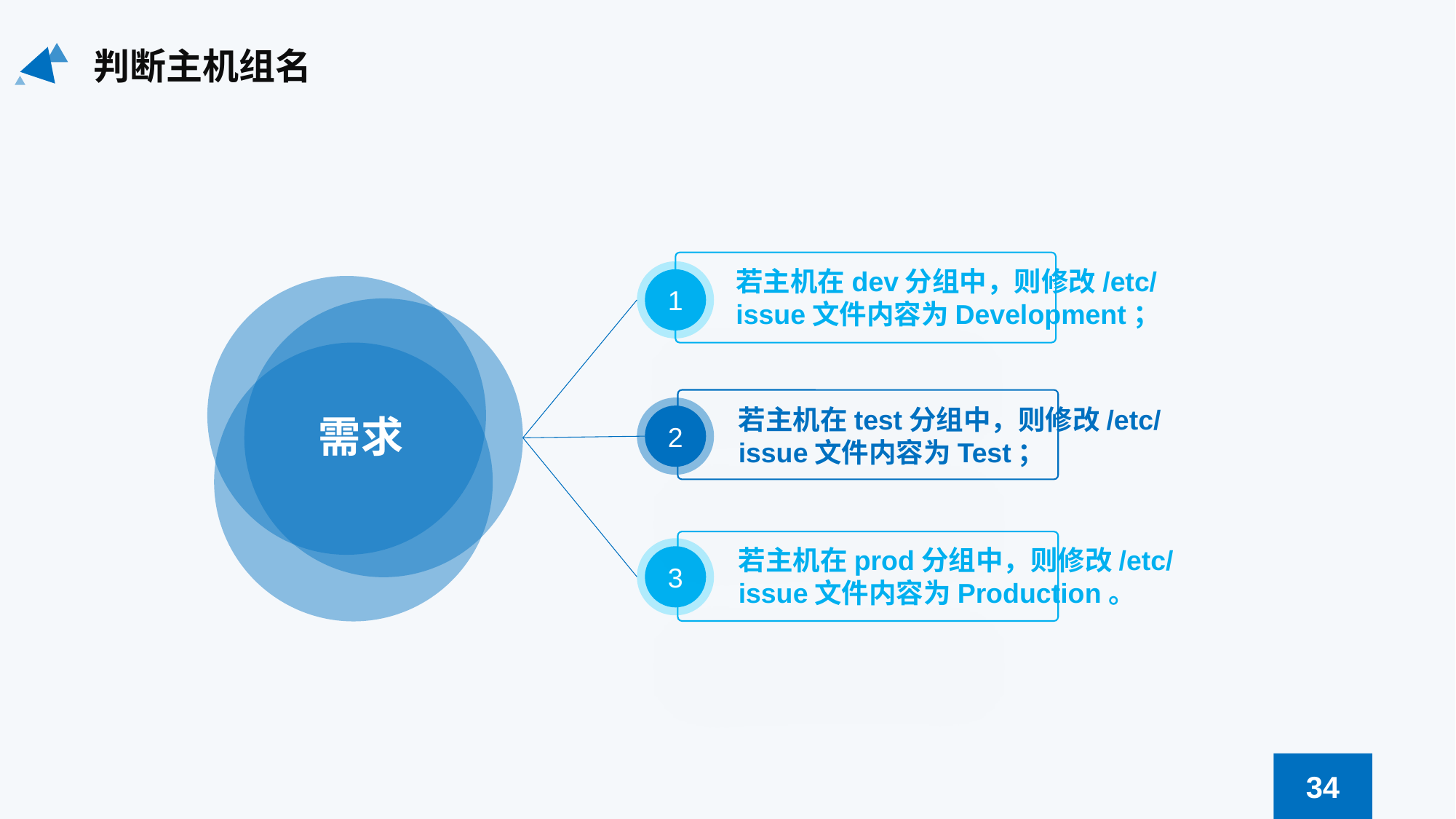

判断主机组名

若主机在dev分组中，则修改/etc/issue文件内容为Development；

1

若主机在test分组中，则修改/etc/issue文件内容为Test；

需求
2

若主机在prod分组中，则修改/etc/issue文件内容为Production。

3

34